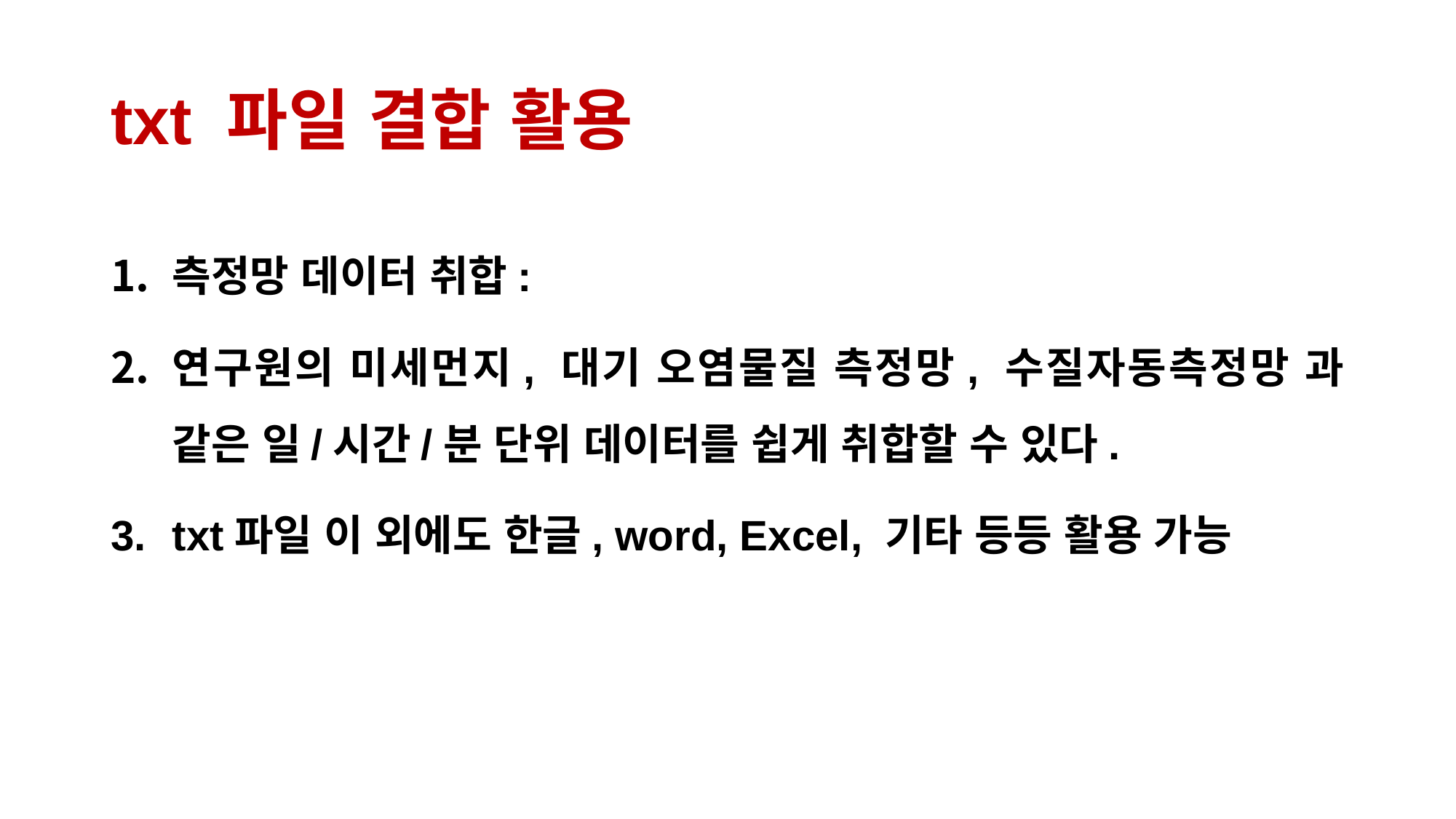

# txt 파일 결합 활용
측정망 데이터 취합:
연구원의 미세먼지, 대기 오염물질 측정망, 수질자동측정망 과 같은 일/시간/분 단위 데이터를 쉽게 취합할 수 있다.
txt파일 이 외에도 한글, word, Excel, 기타 등등 활용 가능